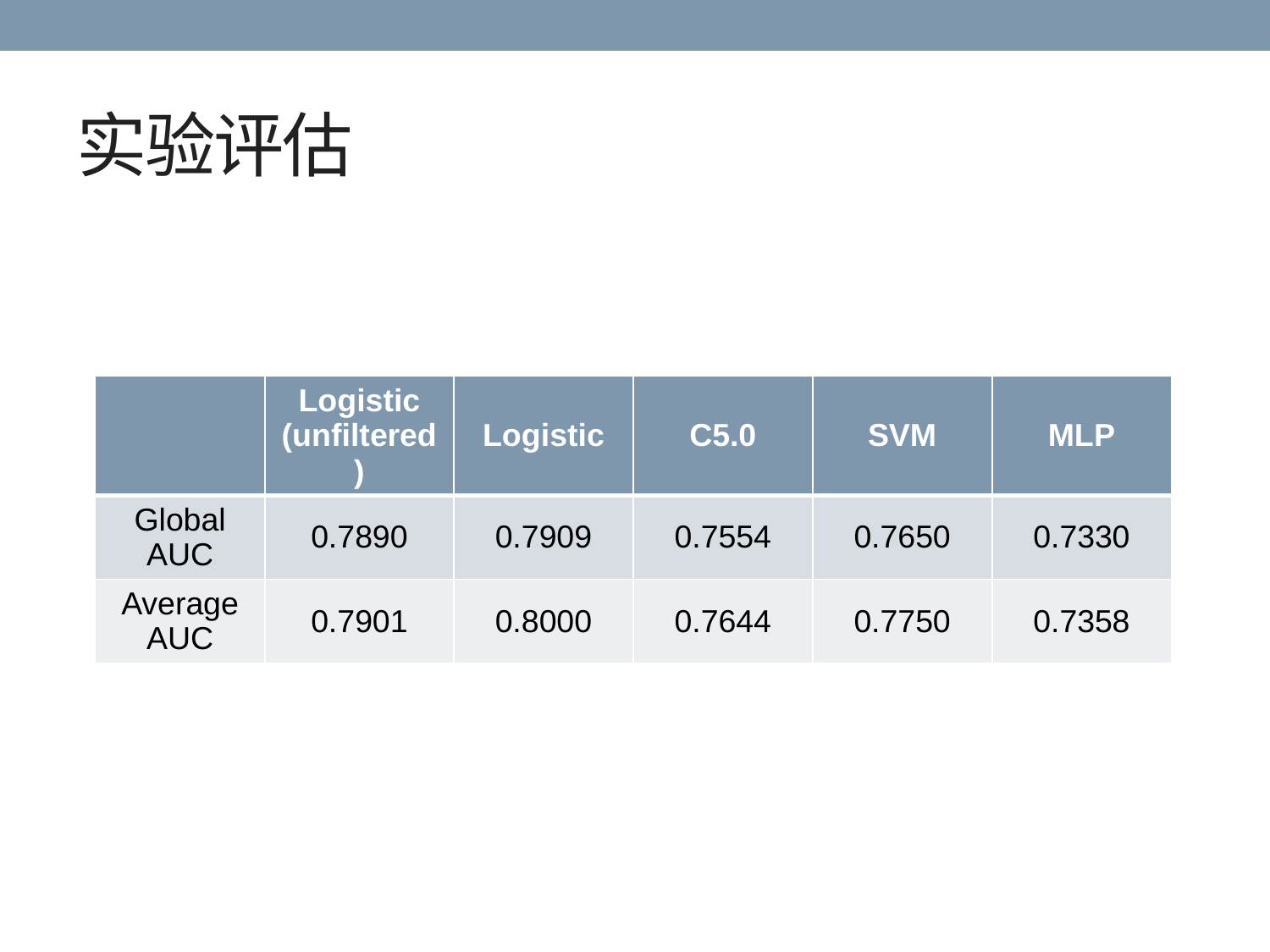

# 实验评估
|  | Logistic (unfiltered) | Logistic | C5.0 | SVM | MLP |
| --- | --- | --- | --- | --- | --- |
| Global AUC | 0.7890 | 0.7909 | 0.7554 | 0.7650 | 0.7330 |
| Average AUC | 0.7901 | 0.8000 | 0.7644 | 0.7750 | 0.7358 |